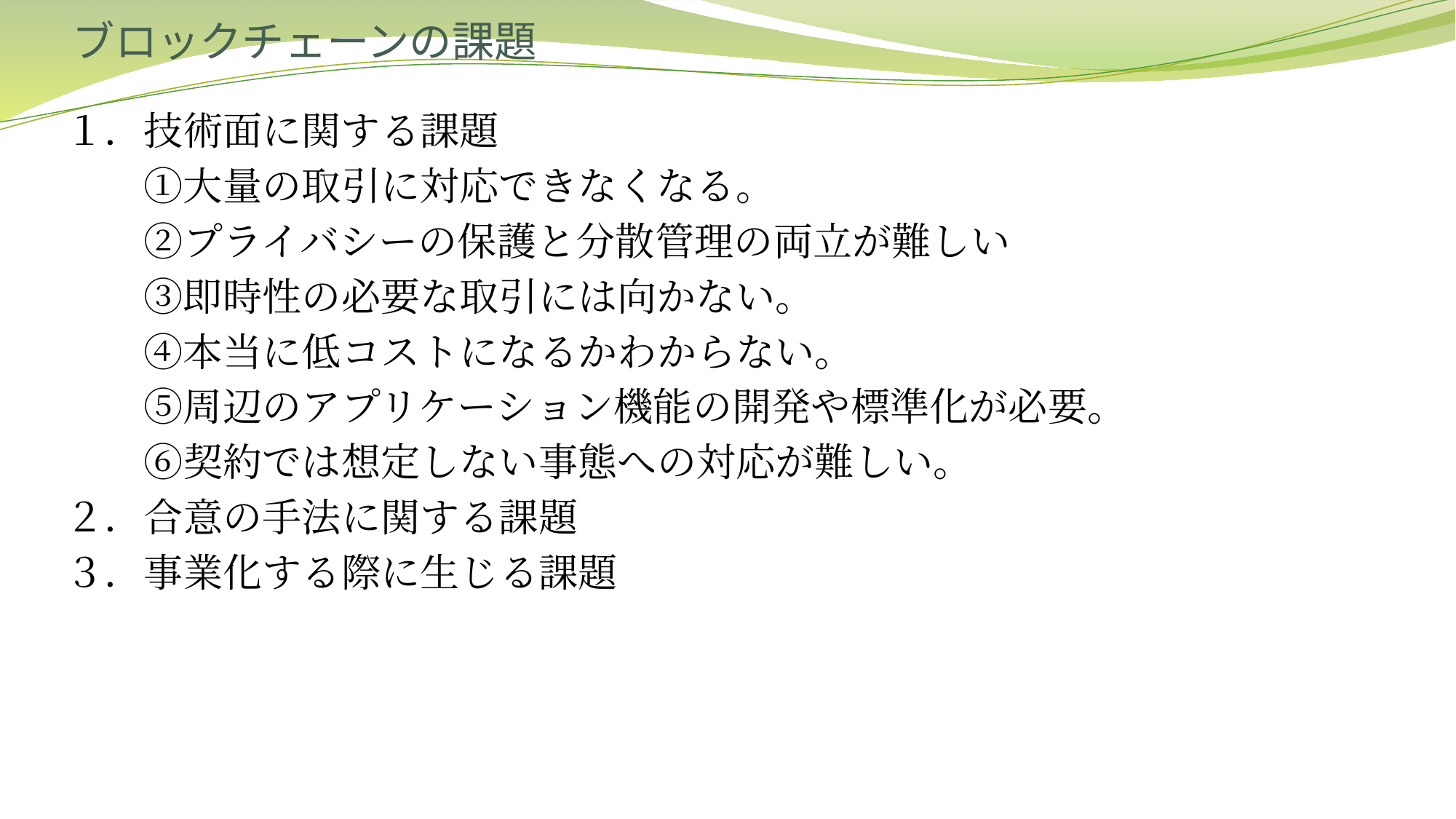

# ブロックチェーンの課題
１．技術面に関する課題
　　①大量の取引に対応できなくなる。
　　②プライバシーの保護と分散管理の両立が難しい
　　③即時性の必要な取引には向かない。
　　④本当に低コストになるかわからない。
　　⑤周辺のアプリケーション機能の開発や標準化が必要。
　　⑥契約では想定しない事態への対応が難しい。
２．合意の手法に関する課題
３．事業化する際に生じる課題